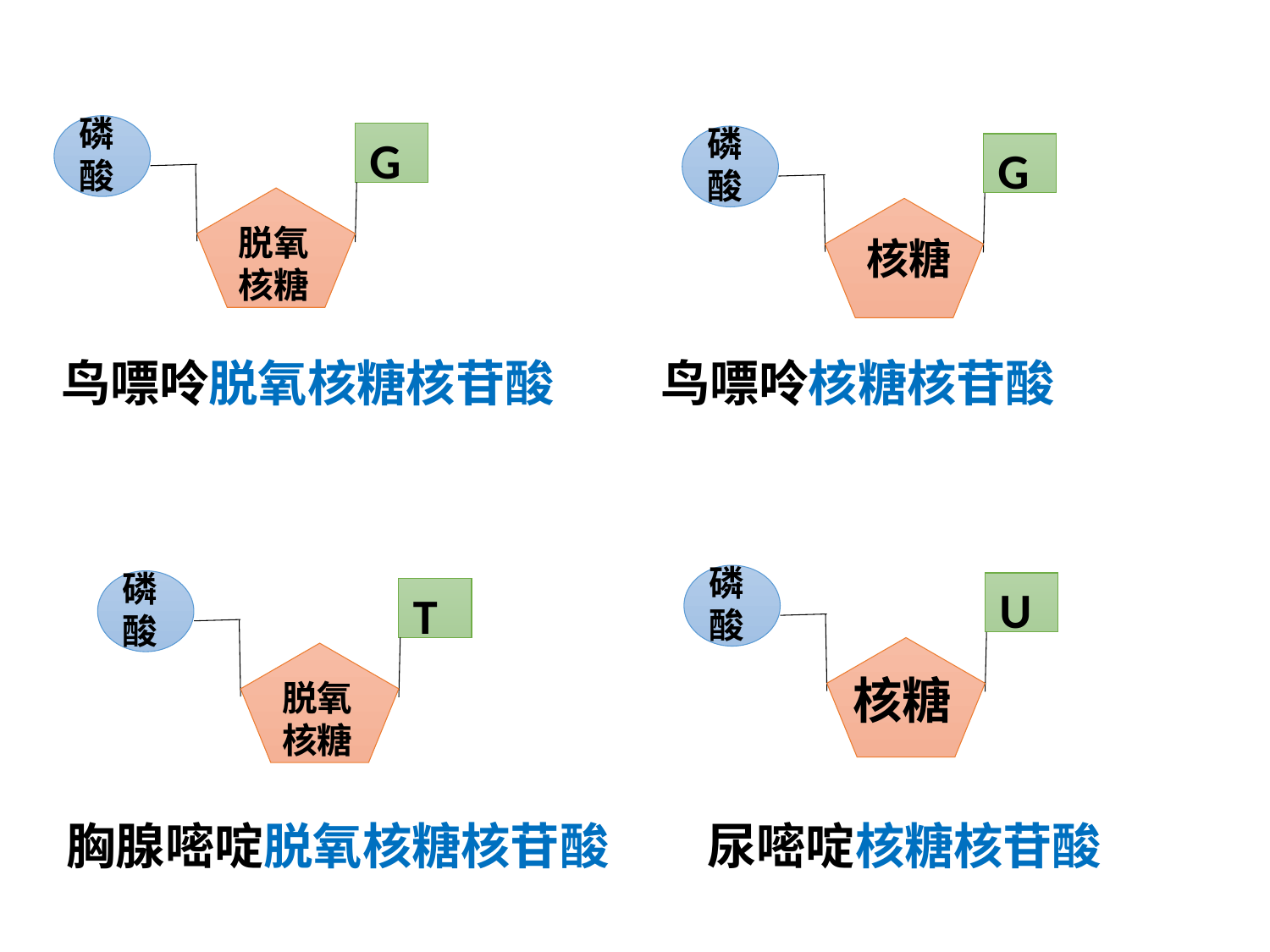

磷酸
G

脱氧核糖

磷酸
G

核糖

鸟嘌呤脱氧核糖核苷酸
鸟嘌呤核糖核苷酸
磷酸
U

核糖

磷酸
T

脱氧核糖

胸腺嘧啶脱氧核糖核苷酸
尿嘧啶核糖核苷酸